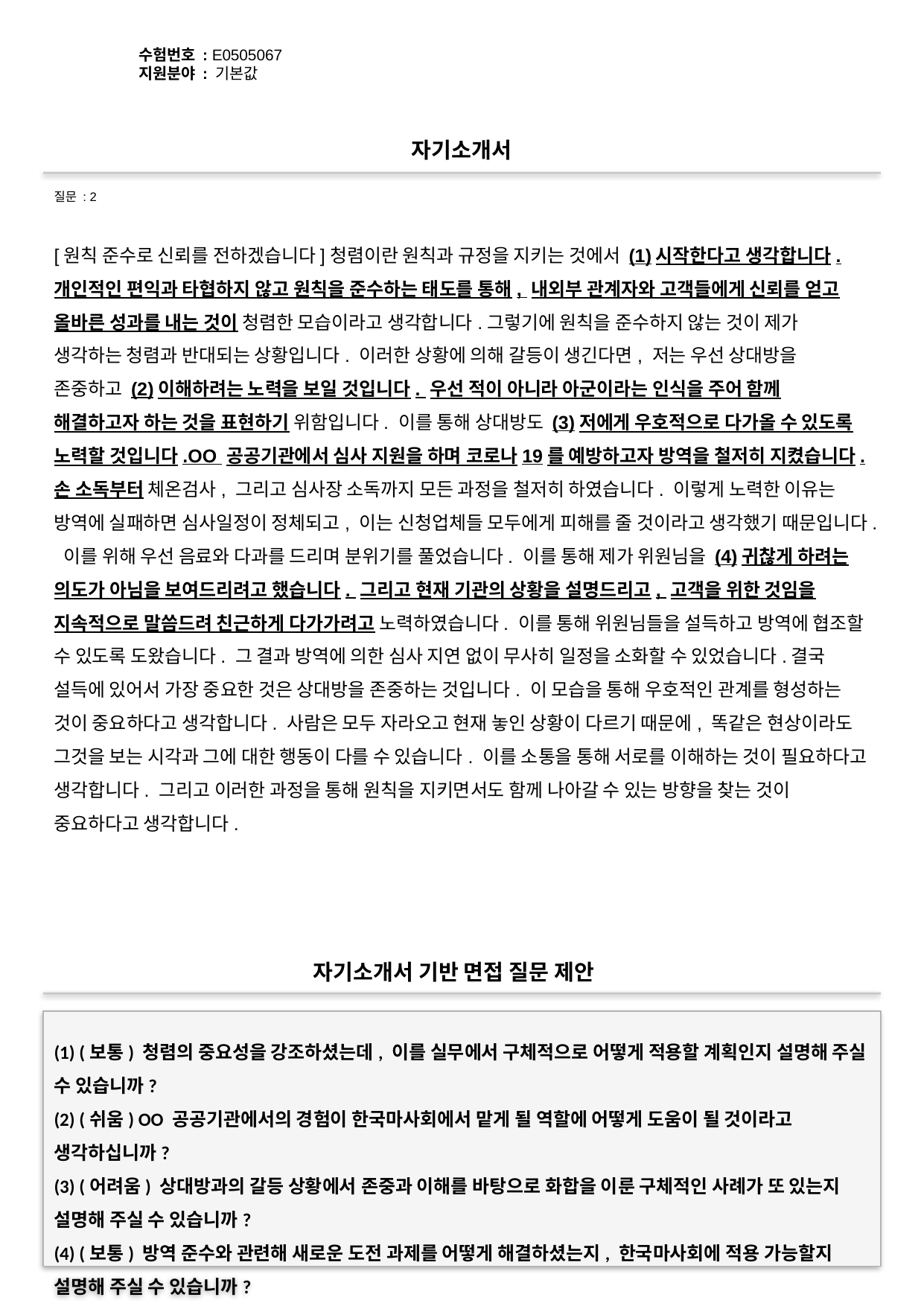

수험번호 : E0505067
지원분야 : 기본값
#

자기소개서

질문 : 2

[원칙 준수로 신뢰를 전하겠습니다]청렴이란 원칙과 규정을 지키는 것에서 (1)시작한다고 생각합니다. 개인적인 편익과 타협하지 않고 원칙을 준수하는 태도를 통해, 내외부 관계자와 고객들에게 신뢰를 얻고 올바른 성과를 내는 것이 청렴한 모습이라고 생각합니다.그렇기에 원칙을 준수하지 않는 것이 제가 생각하는 청렴과 반대되는 상황입니다. 이러한 상황에 의해 갈등이 생긴다면, 저는 우선 상대방을 존중하고 (2)이해하려는 노력을 보일 것입니다. 우선 적이 아니라 아군이라는 인식을 주어 함께 해결하고자 하는 것을 표현하기 위함입니다. 이를 통해 상대방도 (3)저에게 우호적으로 다가올 수 있도록 노력할 것입니다.OO 공공기관에서 심사 지원을 하며 코로나19를 예방하고자 방역을 철저히 지켰습니다. 손 소독부터 체온검사, 그리고 심사장 소독까지 모든 과정을 철저히 하였습니다. 이렇게 노력한 이유는 방역에 실패하면 심사일정이 정체되고, 이는 신청업체들 모두에게 피해를 줄 것이라고 생각했기 때문입니다. 이를 위해 우선 음료와 다과를 드리며 분위기를 풀었습니다. 이를 통해 제가 위원님을 (4)귀찮게 하려는 의도가 아님을 보여드리려고 했습니다. 그리고 현재 기관의 상황을 설명드리고, 고객을 위한 것임을 지속적으로 말씀드려 친근하게 다가가려고 노력하였습니다. 이를 통해 위원님들을 설득하고 방역에 협조할 수 있도록 도왔습니다. 그 결과 방역에 의한 심사 지연 없이 무사히 일정을 소화할 수 있었습니다.결국 설득에 있어서 가장 중요한 것은 상대방을 존중하는 것입니다. 이 모습을 통해 우호적인 관계를 형성하는 것이 중요하다고 생각합니다. 사람은 모두 자라오고 현재 놓인 상황이 다르기 때문에, 똑같은 현상이라도 그것을 보는 시각과 그에 대한 행동이 다를 수 있습니다. 이를 소통을 통해 서로를 이해하는 것이 필요하다고 생각합니다. 그리고 이러한 과정을 통해 원칙을 지키면서도 함께 나아갈 수 있는 방향을 찾는 것이 중요하다고 생각합니다.

자기소개서 기반 면접 질문 제안

(1) (보통) 청렴의 중요성을 강조하셨는데, 이를 실무에서 구체적으로 어떻게 적용할 계획인지 설명해 주실 수 있습니까?
(2) (쉬움) OO 공공기관에서의 경험이 한국마사회에서 맡게 될 역할에 어떻게 도움이 될 것이라고 생각하십니까?
(3) (어려움) 상대방과의 갈등 상황에서 존중과 이해를 바탕으로 화합을 이룬 구체적인 사례가 또 있는지 설명해 주실 수 있습니까?
(4) (보통) 방역 준수와 관련해 새로운 도전 과제를 어떻게 해결하셨는지, 한국마사회에 적용 가능할지 설명해 주실 수 있습니까?